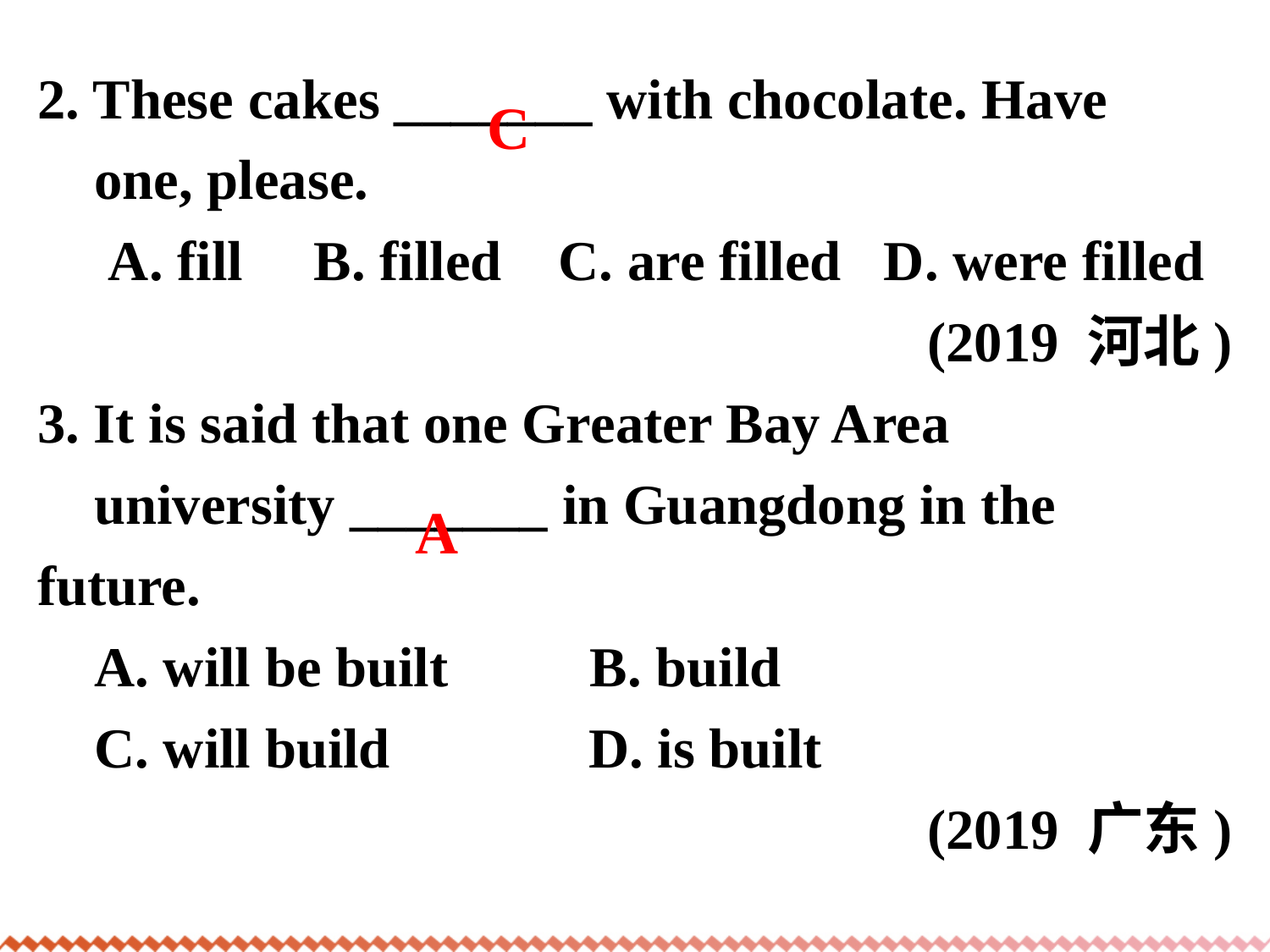

2. These cakes _______ with chocolate. Have
    one, please.
     A. fill     B. filled    C. are filled   D. were filled
(2019 河北)
3. It is said that one Greater Bay Area
    university _______ in Guangdong in the future.
    A. will be built          B. build
    C. will build              D. is built
 (2019 广东)
C
A